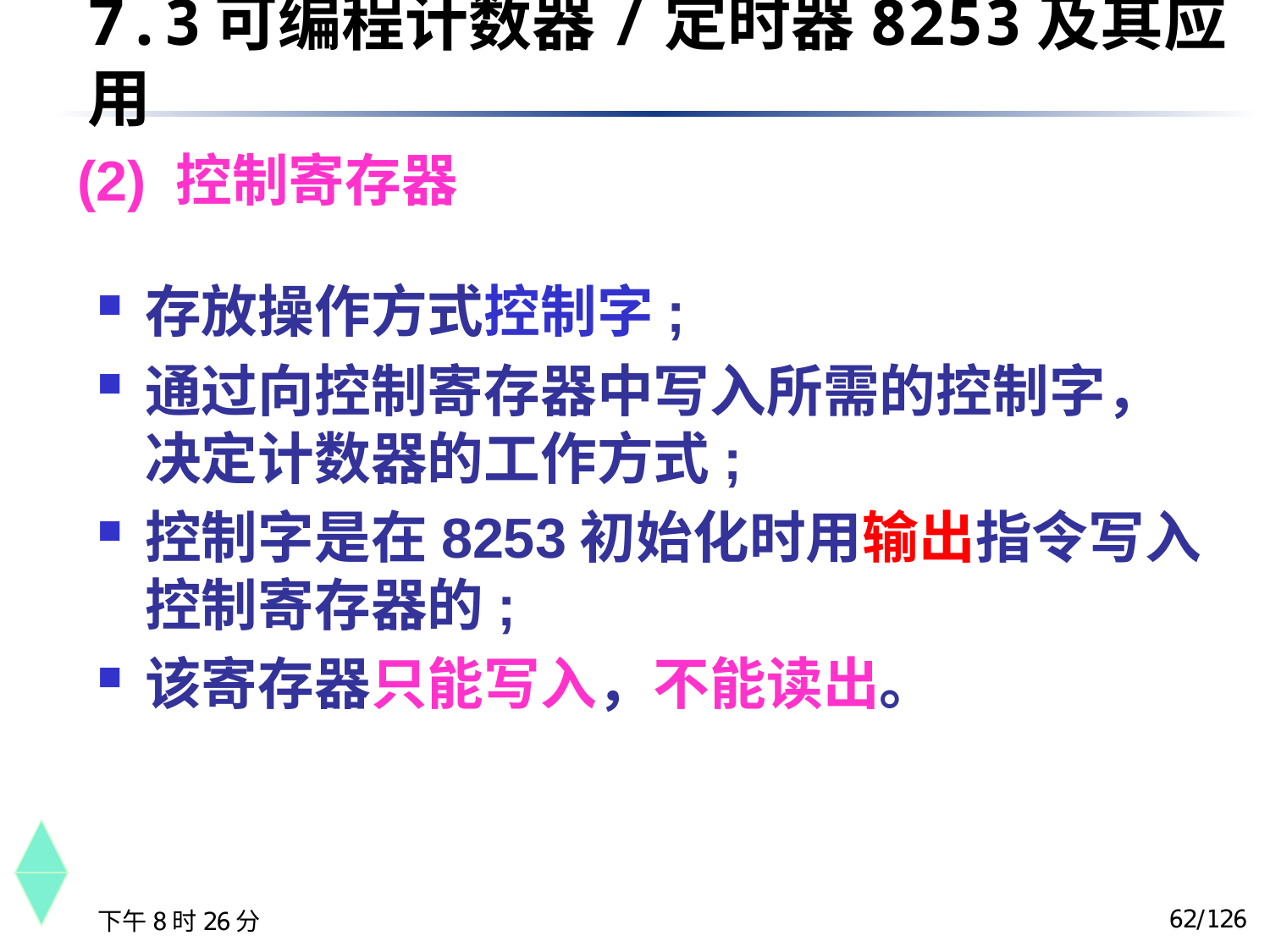

7.3	可编程计数器/定时器8253及其应用
(2) 控制寄存器
存放操作方式控制字;
通过向控制寄存器中写入所需的控制字，决定计数器的工作方式;
控制字是在8253初始化时用输出指令写入控制寄存器的;
该寄存器只能写入，不能读出。
62/126
下午8时26分